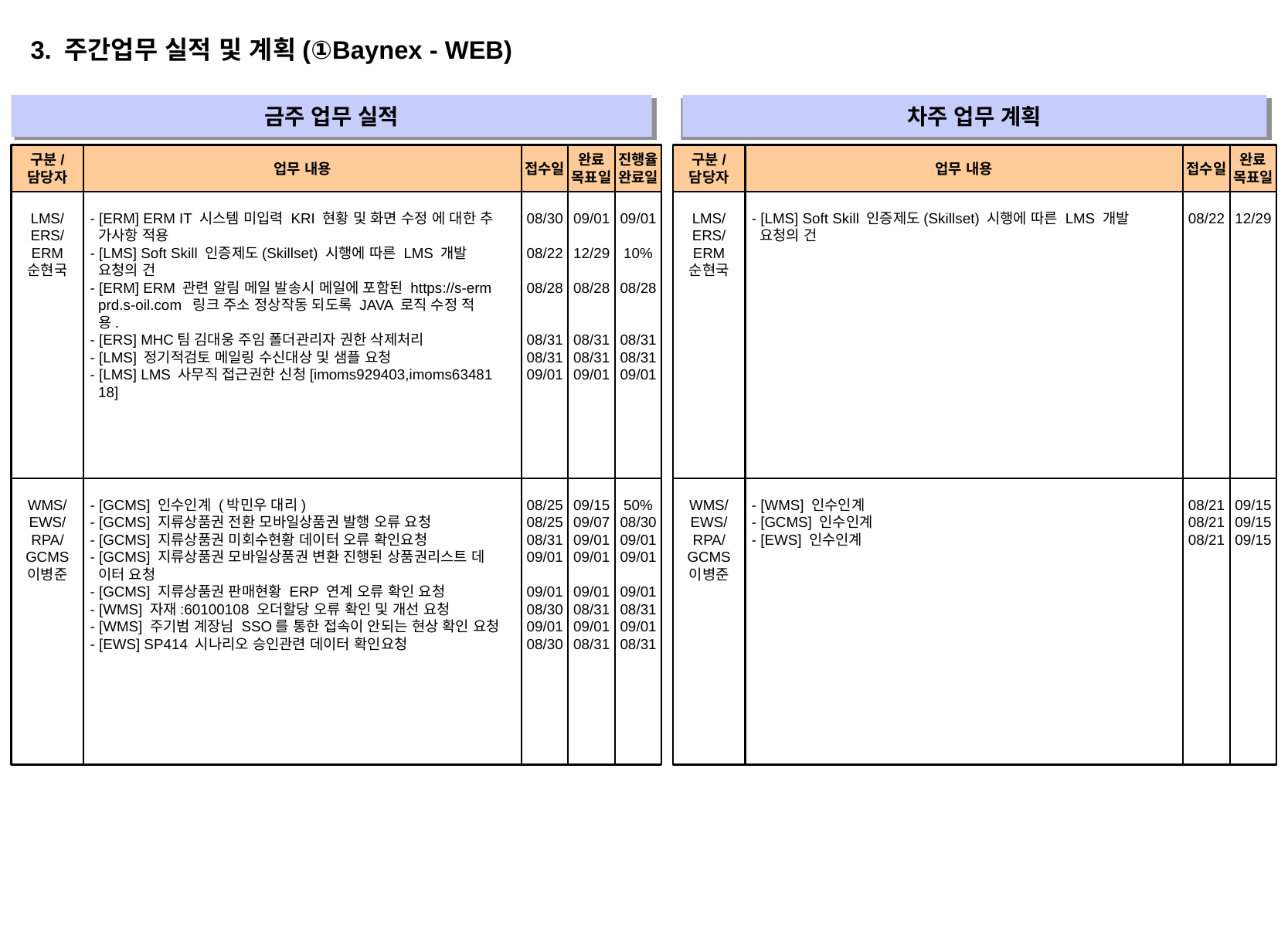

3. 주간업무 실적 및 계획(①Baynex - WEB)
금주 업무 실적
차주 업무 계획
" "
" "
구분/
담당자
업무 내용
접수일
완료
목표일
진행율
완료일
구분/
담당자
업무 내용
접수일
완료
목표일
LMS/
ERS/
ERM
순현국

- [ERM] ERM IT 시스템 미입력 KRI 현황 및 화면 수정 에 대한 추
  가사항 적용
- [LMS] Soft Skill 인증제도(Skillset) 시행에 따른 LMS 개발
  요청의 건
- [ERM] ERM 관련 알림 메일 발송시 메일에 포함된 https://s-erm
  prd.s-oil.com  링크 주소 정상작동 되도록 JAVA 로직 수정 적
  용.
- [ERS] MHC팀 김대웅 주임 폴더관리자 권한 삭제처리
- [LMS] 정기적검토 메일링 수신대상 및 샘플 요청
- [LMS] LMS 사무직 접근권한 신청[imoms929403,imoms63481
  18]
08/30
08/22
08/28
08/31
08/31
09/01
09/01
12/29
08/28
08/31
08/31
09/01
09/01
10%
08/28
08/31
08/31
09/01
LMS/
ERS/
ERM
순현국

- [LMS] Soft Skill 인증제도(Skillset) 시행에 따른 LMS 개발
  요청의 건
08/22
12/29
WMS/
EWS/
RPA/
GCMS
이병준

- [GCMS] 인수인계 (박민우 대리)
- [GCMS] 지류상품권 전환 모바일상품권 발행 오류 요청
- [GCMS] 지류상품권 미회수현황 데이터 오류 확인요청
- [GCMS] 지류상품권 모바일상품권 변환 진행된 상품권리스트 데
  이터 요청
- [GCMS] 지류상품권 판매현황 ERP 연계 오류 확인 요청
- [WMS] 자재:60100108 오더할당 오류 확인 및 개선 요청
- [WMS] 주기범 계장님 SSO를 통한 접속이 안되는 현상 확인 요청
- [EWS] SP414 시나리오 승인관련 데이터 확인요청
08/25
08/25
08/31
09/01
09/01
08/30
09/01
08/30
09/15
09/07
09/01
09/01
09/01
08/31
09/01
08/31
50%
08/30
09/01
09/01
09/01
08/31
09/01
08/31
WMS/
EWS/
RPA/
GCMS
이병준

- [WMS] 인수인계
- [GCMS] 인수인계
- [EWS] 인수인계
08/21
08/21
08/21
09/15
09/15
09/15